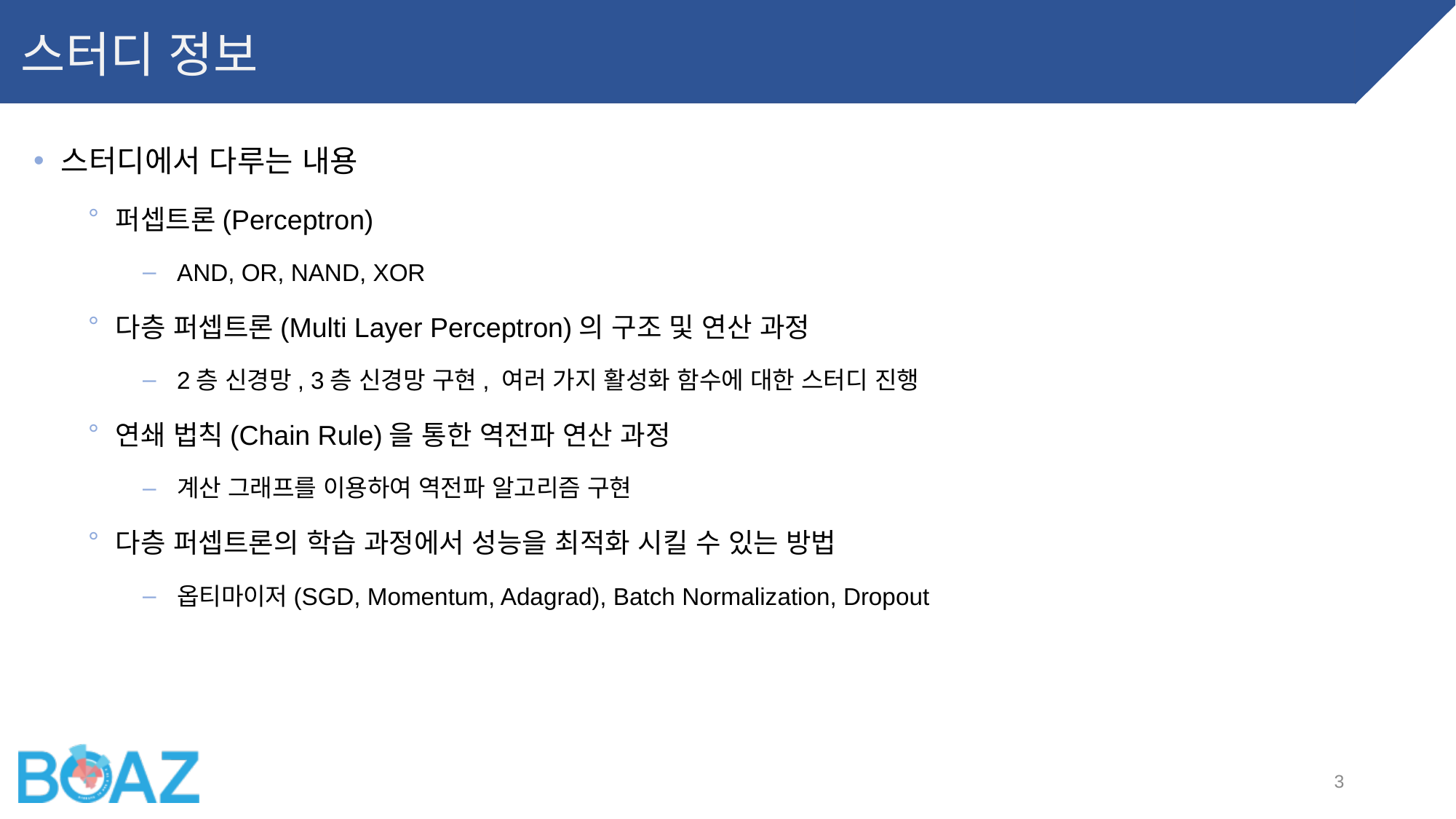

# 스터디 정보
스터디에서 다루는 내용
퍼셉트론(Perceptron)
AND, OR, NAND, XOR
다층 퍼셉트론(Multi Layer Perceptron)의 구조 및 연산 과정
2층 신경망, 3층 신경망 구현, 여러 가지 활성화 함수에 대한 스터디 진행
연쇄 법칙(Chain Rule)을 통한 역전파 연산 과정
계산 그래프를 이용하여 역전파 알고리즘 구현
다층 퍼셉트론의 학습 과정에서 성능을 최적화 시킬 수 있는 방법
옵티마이저(SGD, Momentum, Adagrad), Batch Normalization, Dropout
3